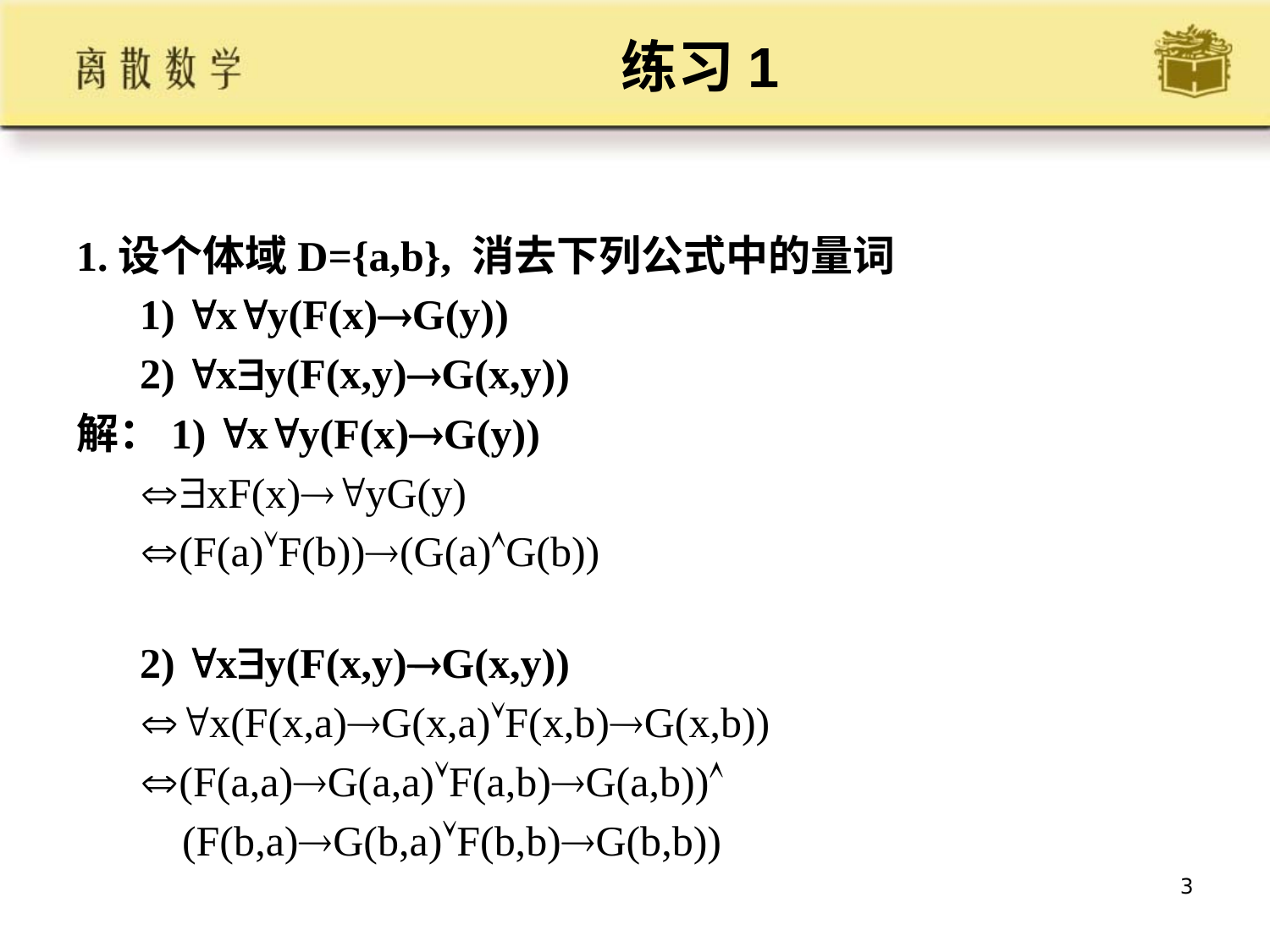

# 练习1
1.设个体域D={a,b}, 消去下列公式中的量词
1) ∀x∀y(F(x)→G(y))
2) ∀x∃y(F(x,y)→G(x,y))
解：1) ∀x∀y(F(x)→G(y))
⇔∃xF(x)→∀yG(y)
⇔(F(a)∨F(b))→(G(a)∧G(b))
2) ∀x∃y(F(x,y)→G(x,y))
⇔∀x(F(x,a)→G(x,a)∨F(x,b)→G(x,b))
⇔(F(a,a)→G(a,a)∨F(a,b)→G(a,b))∧
    (F(b,a)→G(b,a)∨F(b,b)→G(b,b))

3